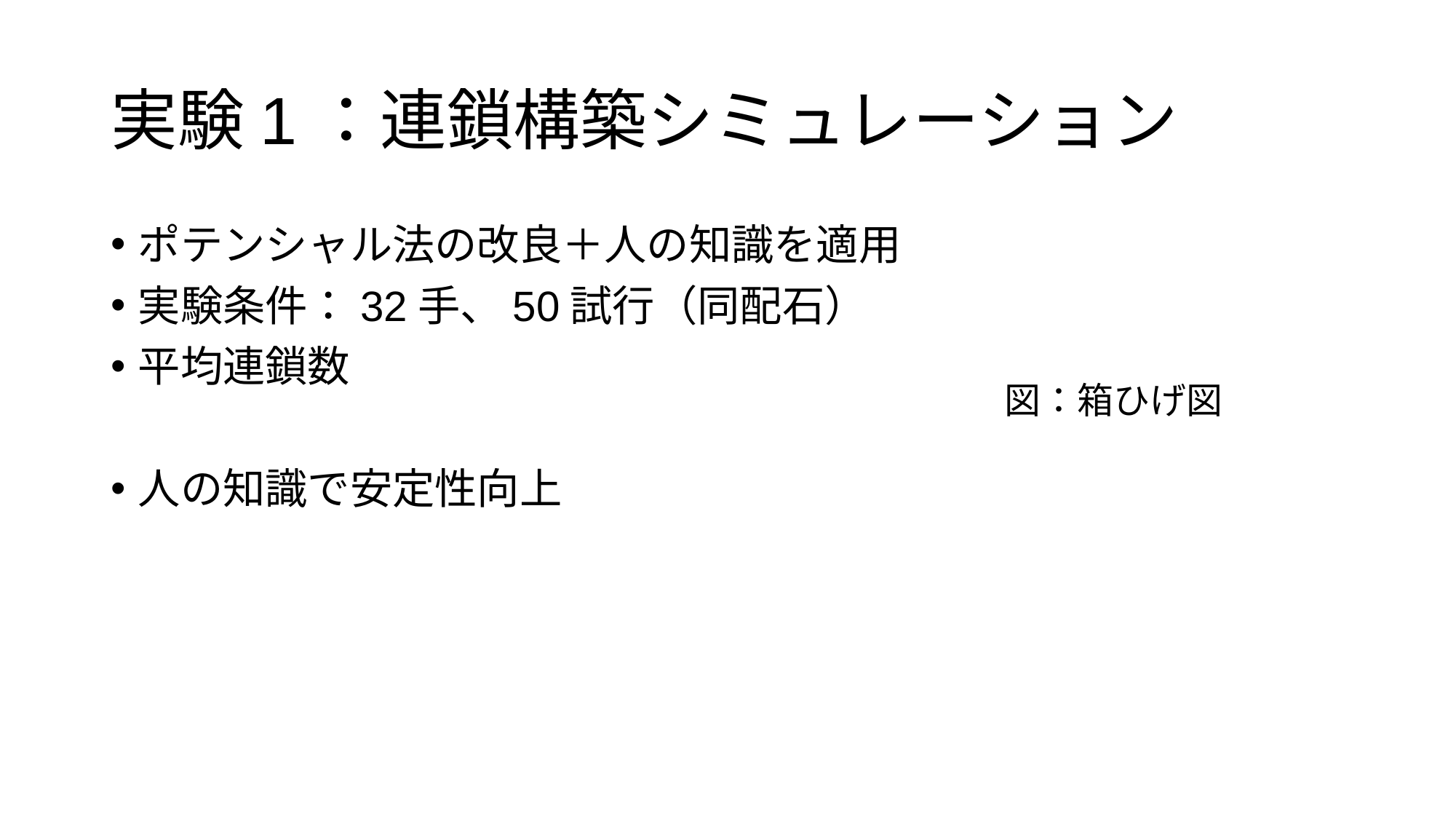

# 実験1：連鎖構築シミュレーション
ポテンシャル法の改良＋人の知識を適用
実験条件：32手、50試行（同配石）
平均連鎖数

人の知識で安定性向上

図：箱ひげ図